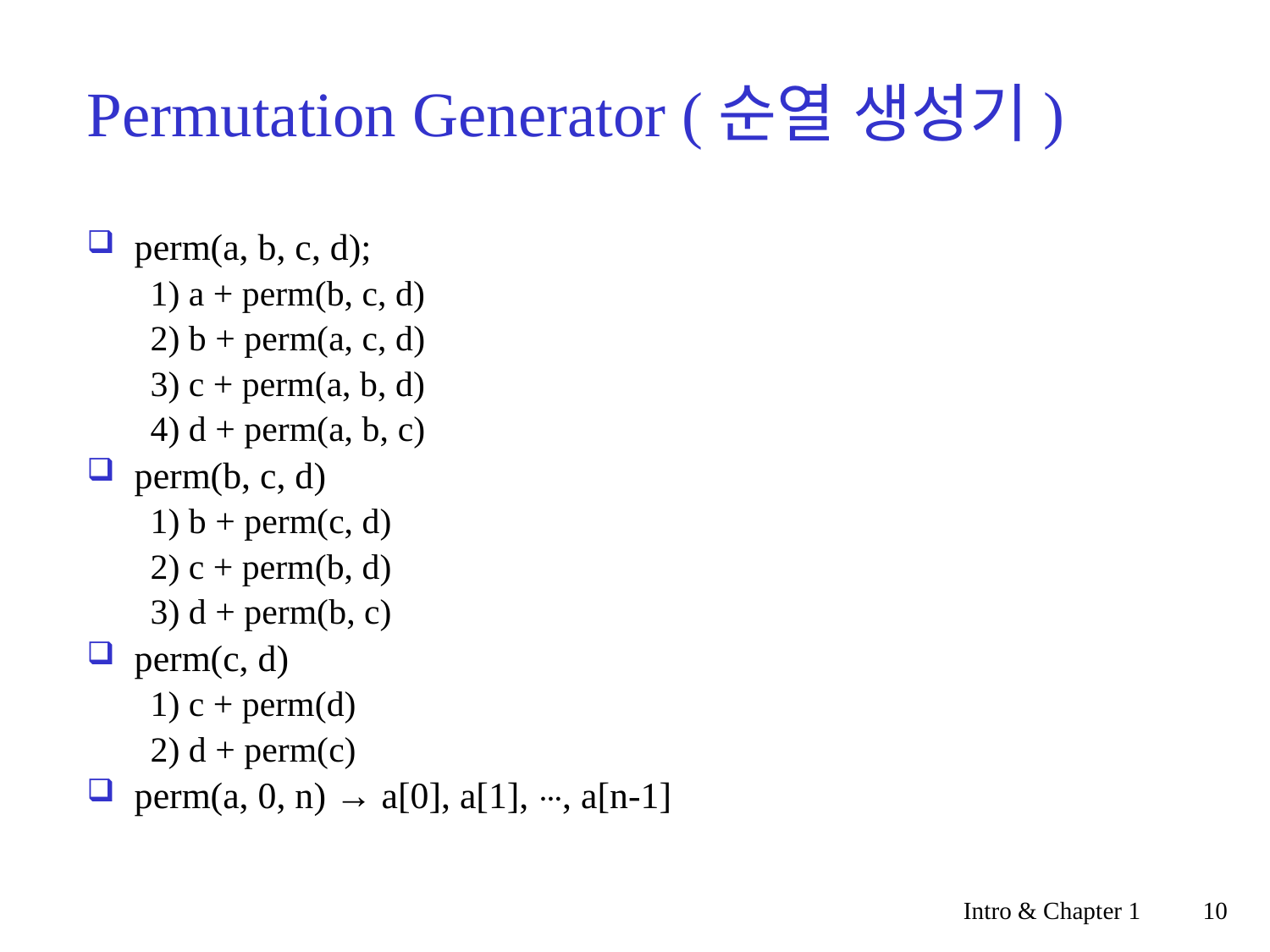

# Permutation Generator (순열 생성기)
perm(a, b, c, d);
1) a + perm(b, c, d)
2) b + perm(a, c, d)
3) c + perm(a, b, d)
4) d + perm(a, b, c)
perm(b, c, d)
1) b + perm(c, d)
2) c + perm(b, d)
3) d + perm(b, c)
perm(c, d)
1) c + perm(d)
2) d + perm(c)
perm(a, 0, n) → a[0], a[1], ⋯, a[n-1]
Intro & Chapter 1
10